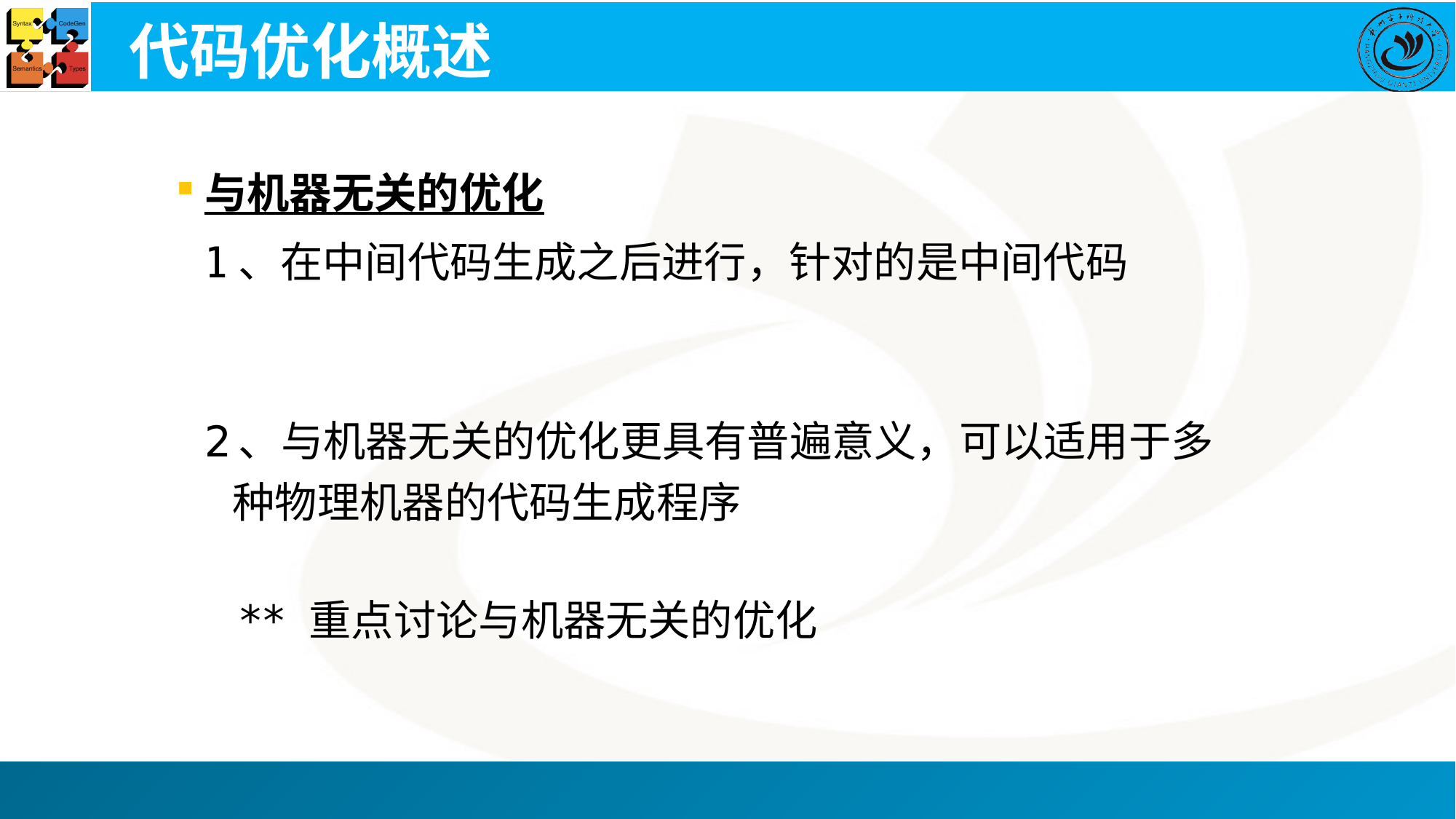

# 代码优化概述
与机器无关的优化
	1、在中间代码生成之后进行，针对的是中间代码
2、与机器无关的优化更具有普遍意义，可以适用于多种物理机器的代码生成程序
** 重点讨论与机器无关的优化
6